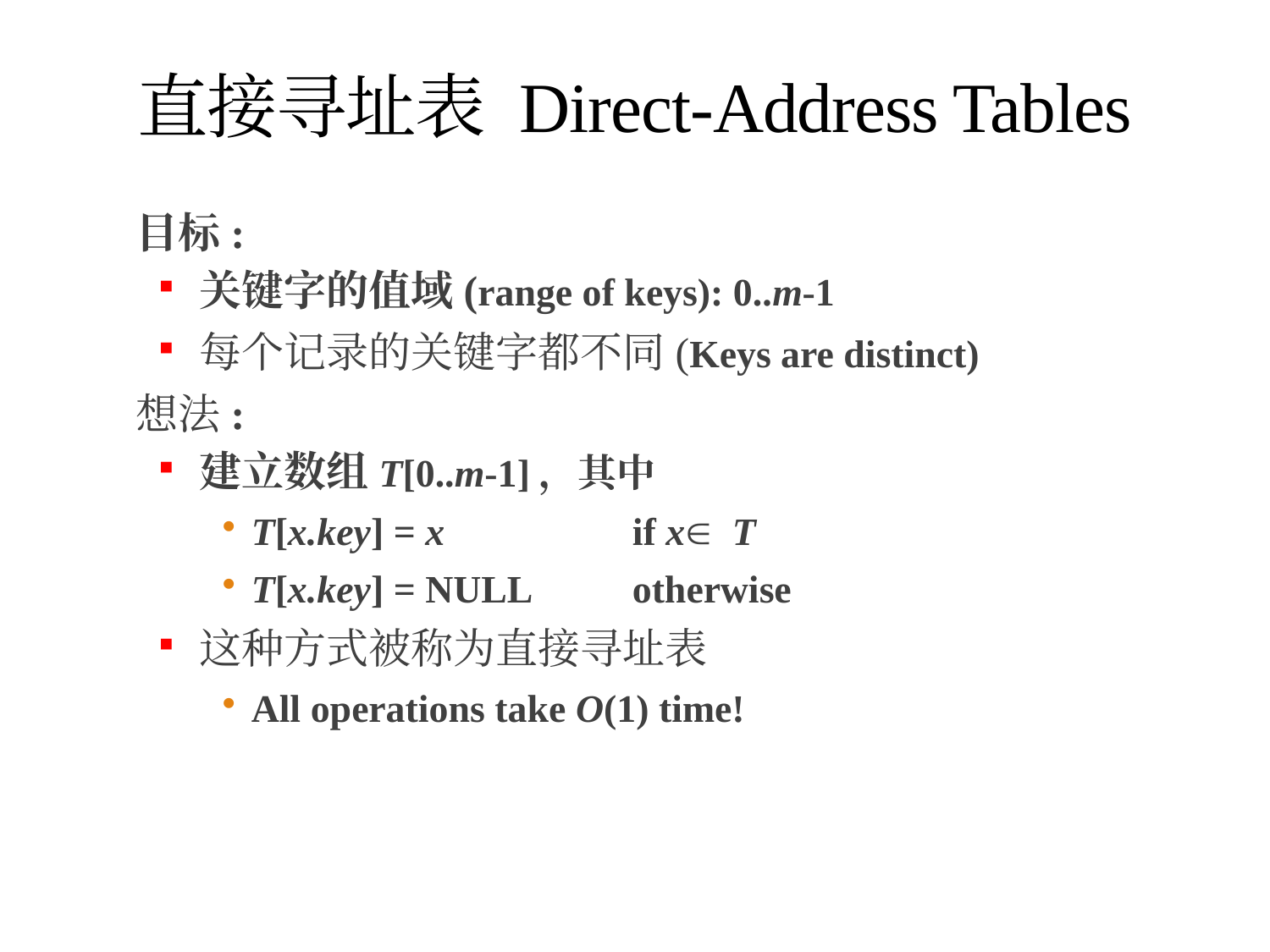

# 直接寻址表 Direct-Address Tables
目标:
关键字的值域(range of keys): 0..m-1
每个记录的关键字都不同(Keys are distinct)
想法:
建立数组T[0..m-1]，其中
T[x.key] = x		if x∈ T
T[x.key] = NULL	otherwise
这种方式被称为直接寻址表
All operations take O(1) time!